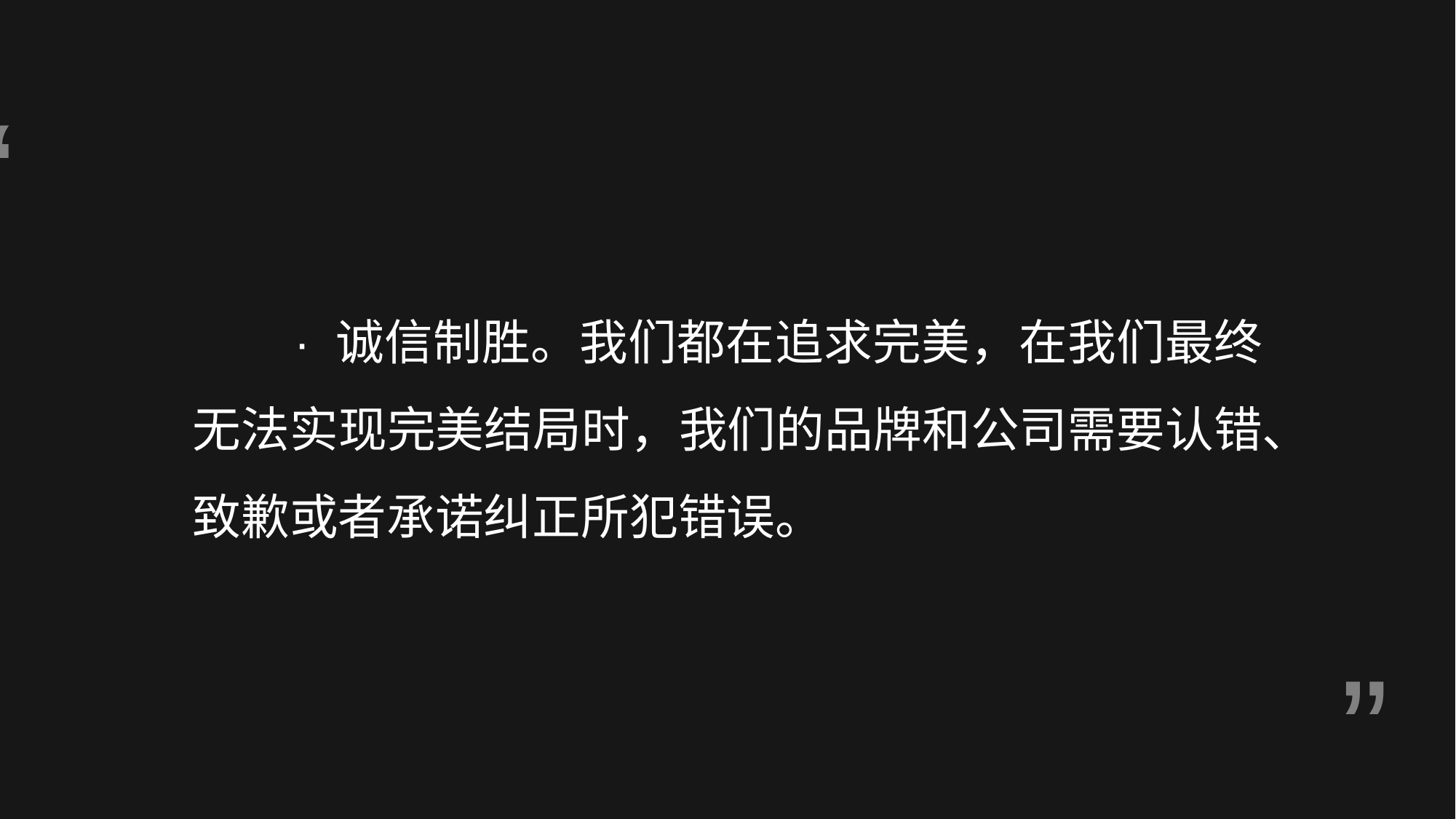

“
· 诚信制胜。我们都在追求完美，在我们最终无法实现完美结局时，我们的品牌和公司需要认错、致歉或者承诺纠正所犯错误。
”